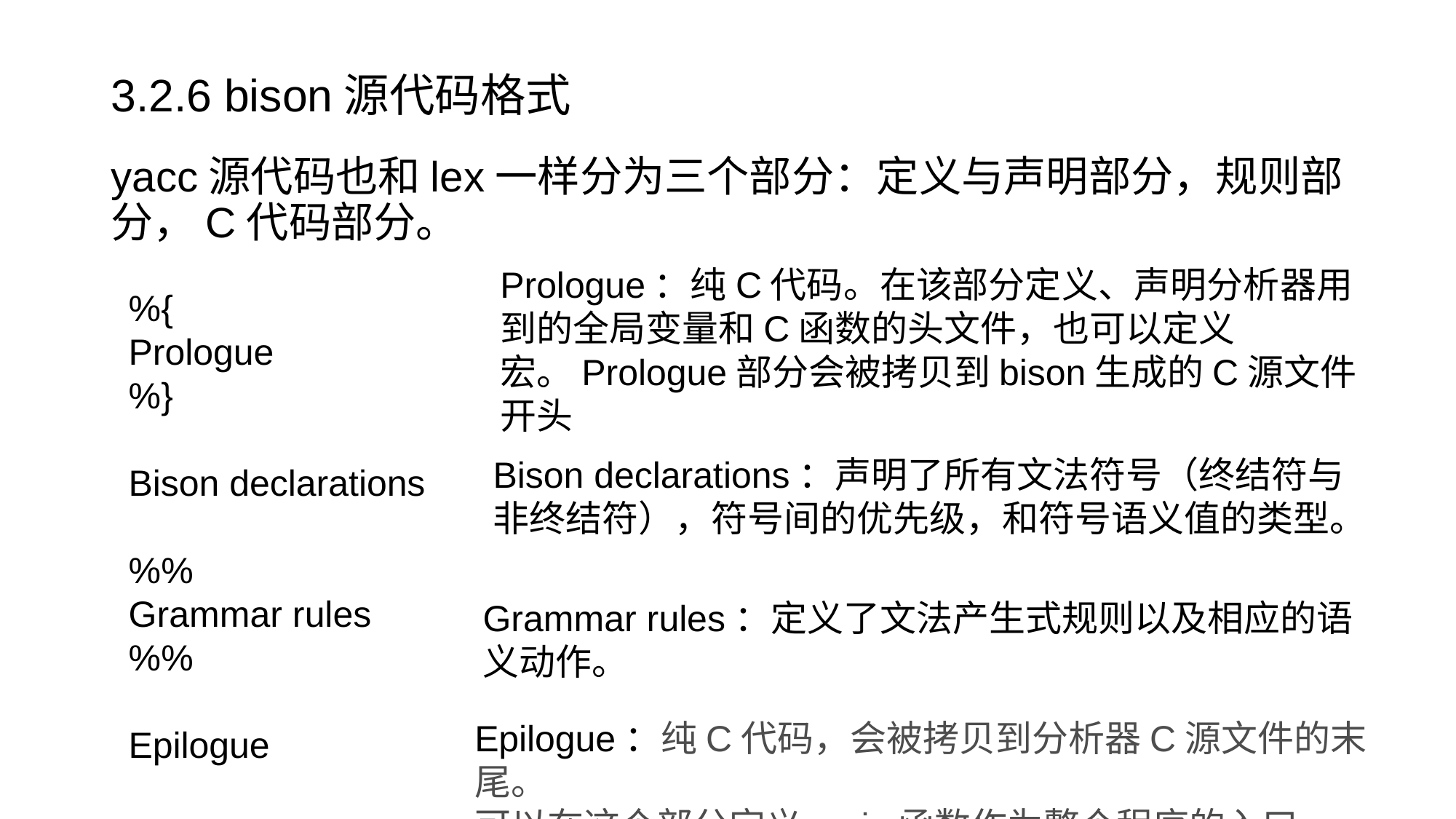

# 3.2.6 bison源代码格式
yacc源代码也和lex一样分为三个部分：定义与声明部分，规则部分，C代码部分。
Prologue：纯C代码。在该部分定义、声明分析器用到的全局变量和C函数的头文件，也可以定义宏。Prologue部分会被拷贝到bison生成的C源文件开头
%{
Prologue
%}

Bison declarations

%%
Grammar rules
%%

Epilogue
Bison declarations：声明了所有文法符号（终结符与非终结符），符号间的优先级，和符号语义值的类型。
Grammar rules：定义了文法产生式规则以及相应的语义动作。
Epilogue：纯C代码，会被拷贝到分析器C源文件的末尾。
可以在这个部分定义main函数作为整个程序的入口